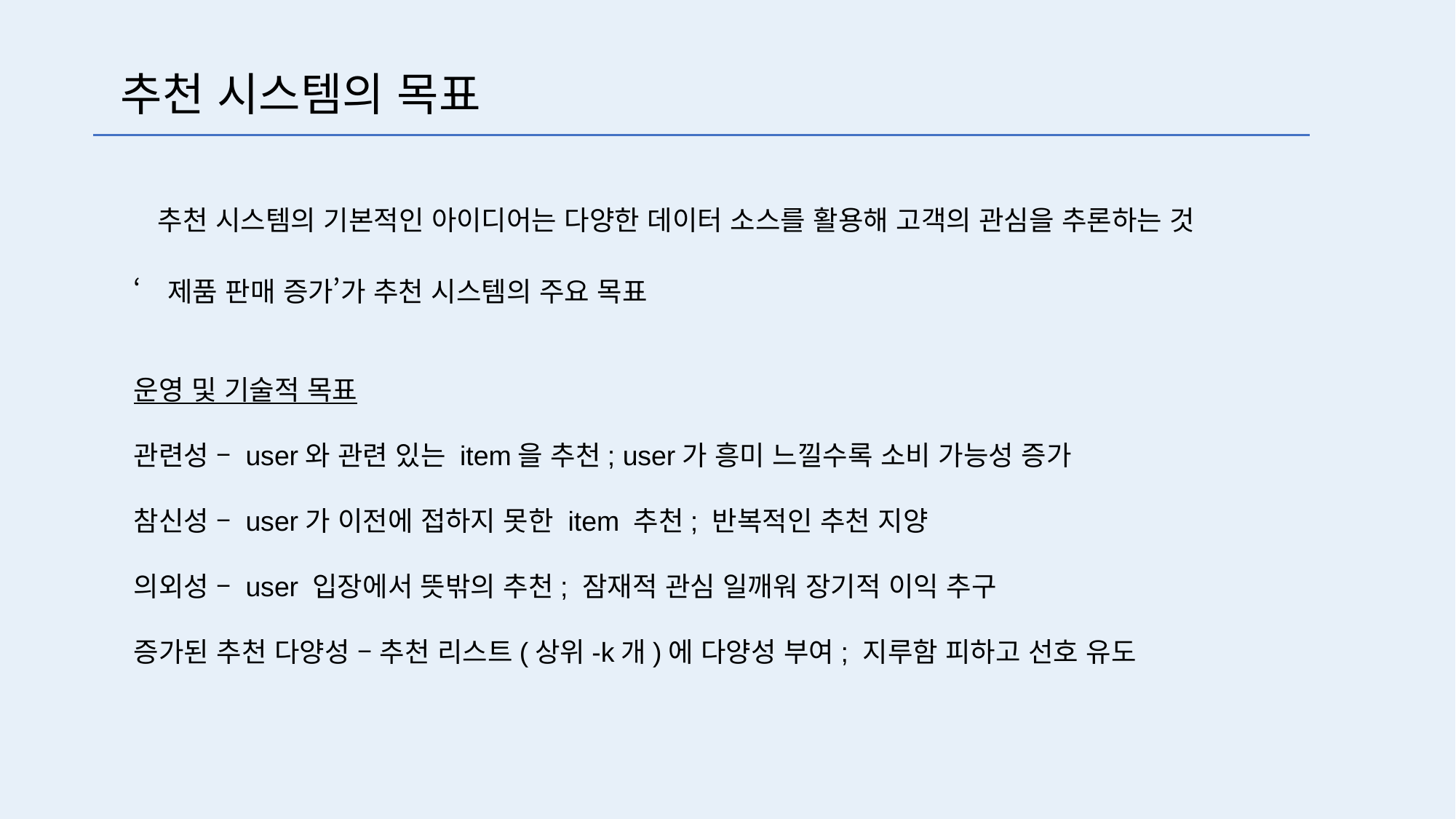

추천 시스템의 목표
추천 시스템의 기본적인 아이디어는 다양한 데이터 소스를 활용해 고객의 관심을 추론하는 것
‘제품 판매 증가’가 추천 시스템의 주요 목표

운영 및 기술적 목표

관련성 – user와 관련 있는 item을 추천; user가 흥미 느낄수록 소비 가능성 증가

참신성 – user가 이전에 접하지 못한 item 추천; 반복적인 추천 지양

의외성 – user 입장에서 뜻밖의 추천; 잠재적 관심 일깨워 장기적 이익 추구

증가된 추천 다양성 – 추천 리스트(상위-k개)에 다양성 부여; 지루함 피하고 선호 유도